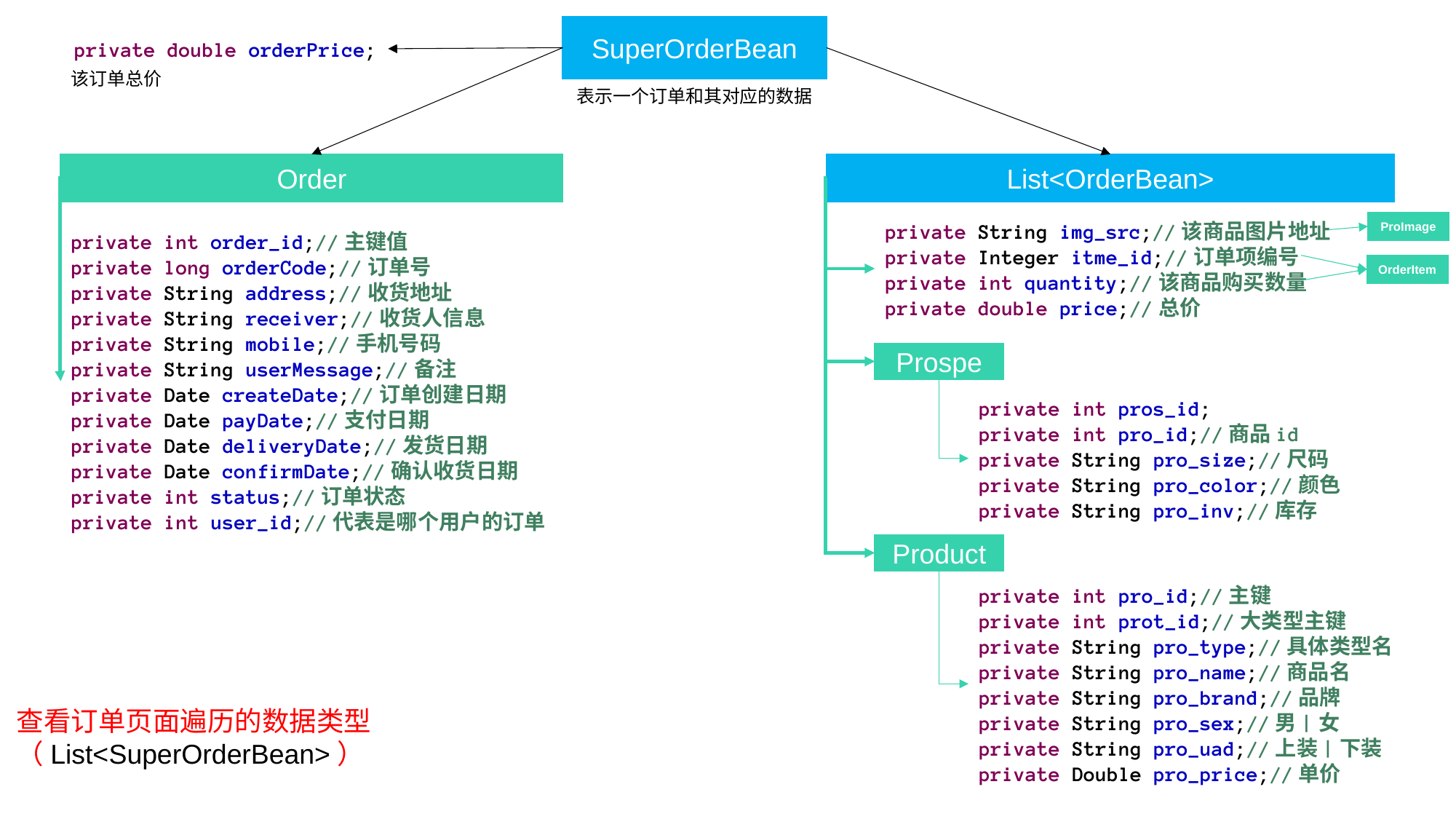

SuperOrderBean
private double orderPrice;
该订单总价
表示一个订单和其对应的数据
Order
List<OrderBean>
private String img_src;//该商品图片地址
private Integer itme_id;//订单项编号
private int quantity;//该商品购买数量
private double price;//总价
ProImage
private int order_id;//主键值
private long orderCode;//订单号
private String address;//收货地址
private String receiver;//收货人信息
private String mobile;//手机号码
private String userMessage;//备注
private Date createDate;//订单创建日期
private Date payDate;//支付日期
private Date deliveryDate;//发货日期
private Date confirmDate;//确认收货日期
private int status;//订单状态
private int user_id;//代表是哪个用户的订单
OrderItem
Prospe
private int pros_id;
private int pro_id;//商品id
private String pro_size;//尺码
private String pro_color;//颜色
private String pro_inv;//库存
Product
private int pro_id;//主键
private int prot_id;//大类型主键
private String pro_type;//具体类型名
private String pro_name;//商品名
private String pro_brand;//品牌
private String pro_sex;//男|女
private String pro_uad;//上装|下装
private Double pro_price;//单价
查看订单页面遍历的数据类型（List<SuperOrderBean>）